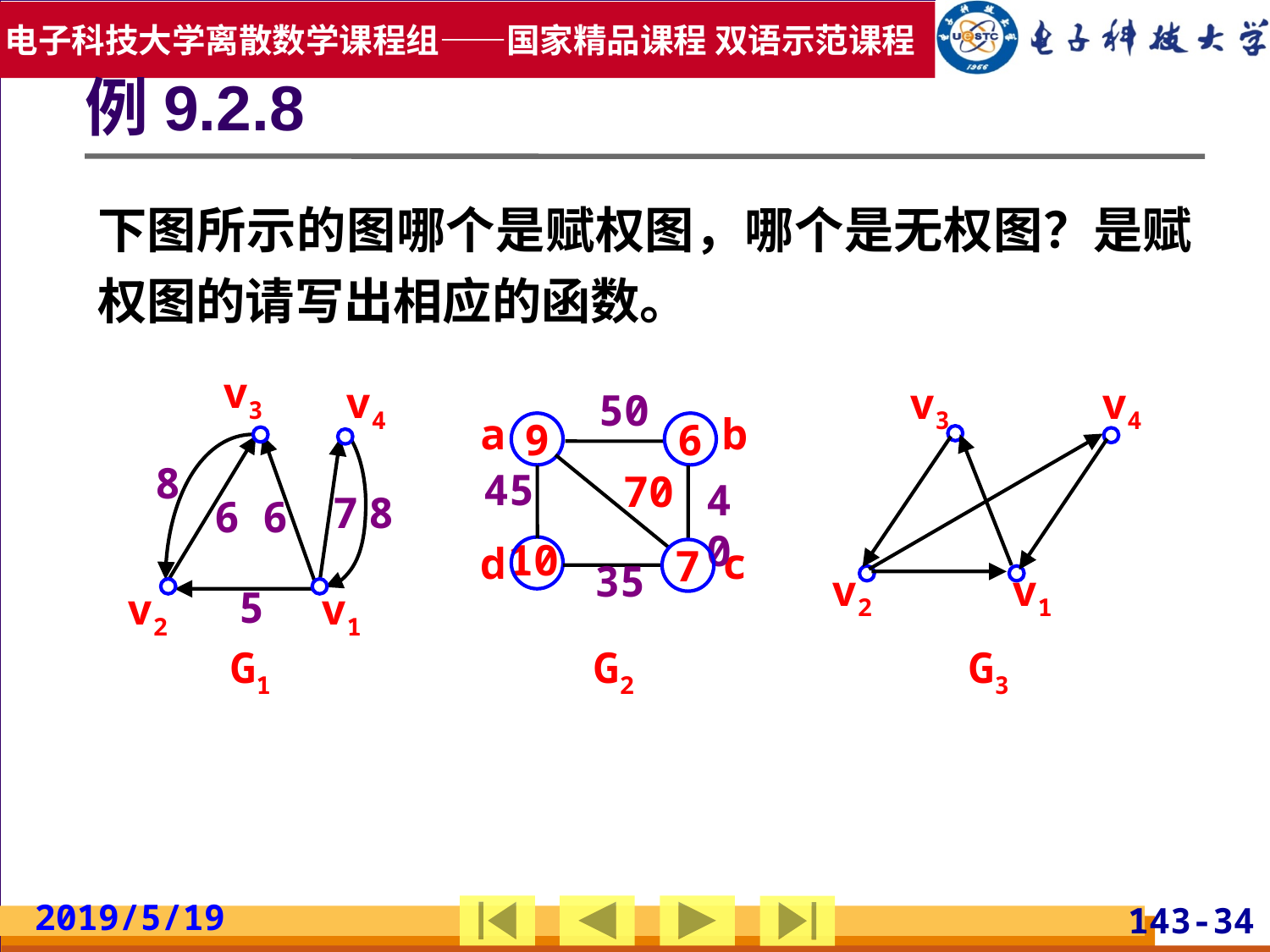

例9.2.8
下图所示的图哪个是赋权图，哪个是无权图？是赋权图的请写出相应的函数。
v3
v4

8
7
8
6
6

5
v2
v1

G1
v3
v4

v2
v1

G3
50
a
b

9

6

45
70

40
10
d

c

7
35

G2
2019/5/19